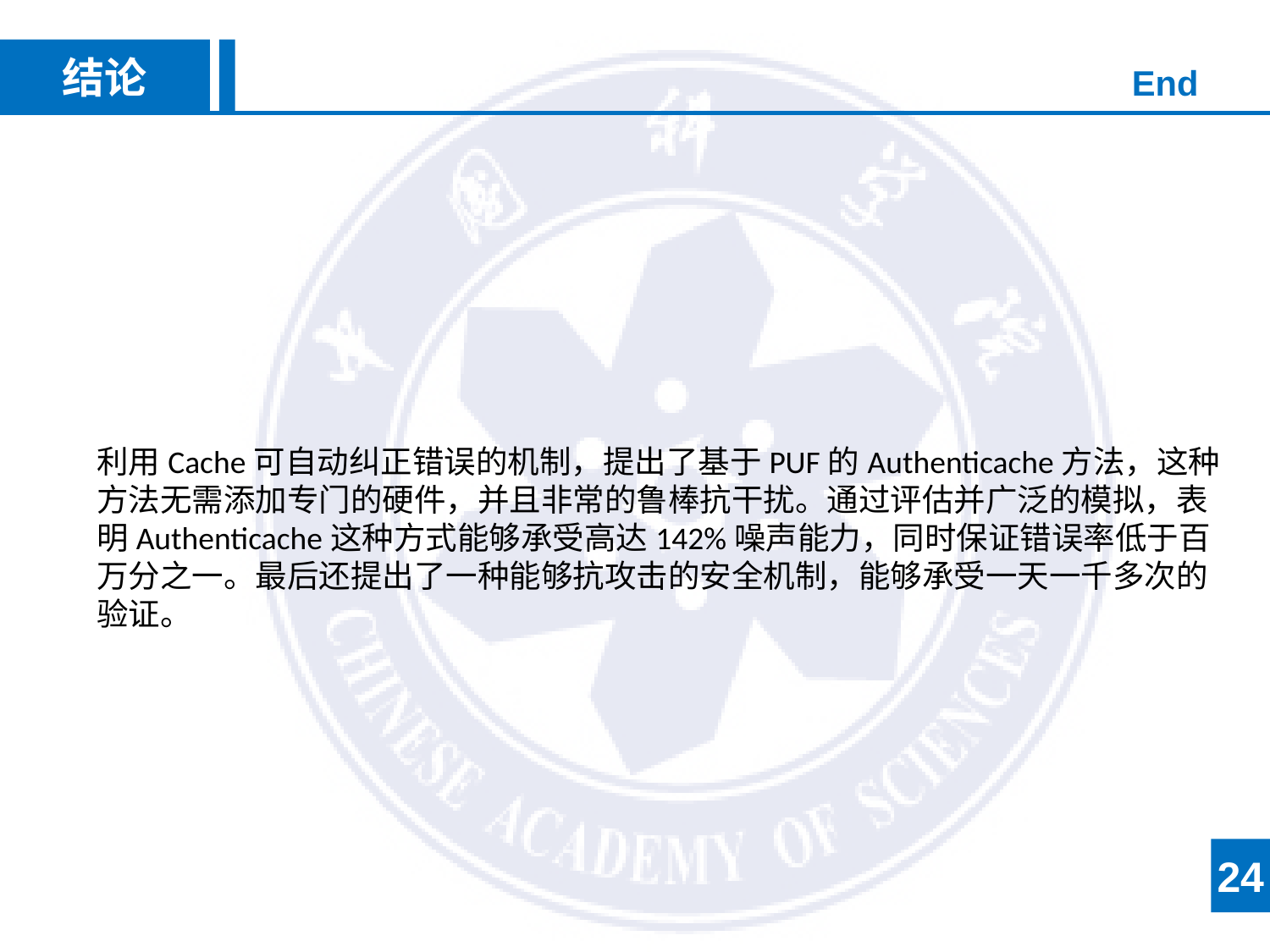

结论

End
利用Cache可自动纠正错误的机制，提出了基于PUF的Authenticache方法，这种方法无需添加专门的硬件，并且非常的鲁棒抗干扰。通过评估并广泛的模拟，表明Authenticache这种方式能够承受高达142%噪声能力，同时保证错误率低于百万分之一。最后还提出了一种能够抗攻击的安全机制，能够承受一天一千多次的验证。
24